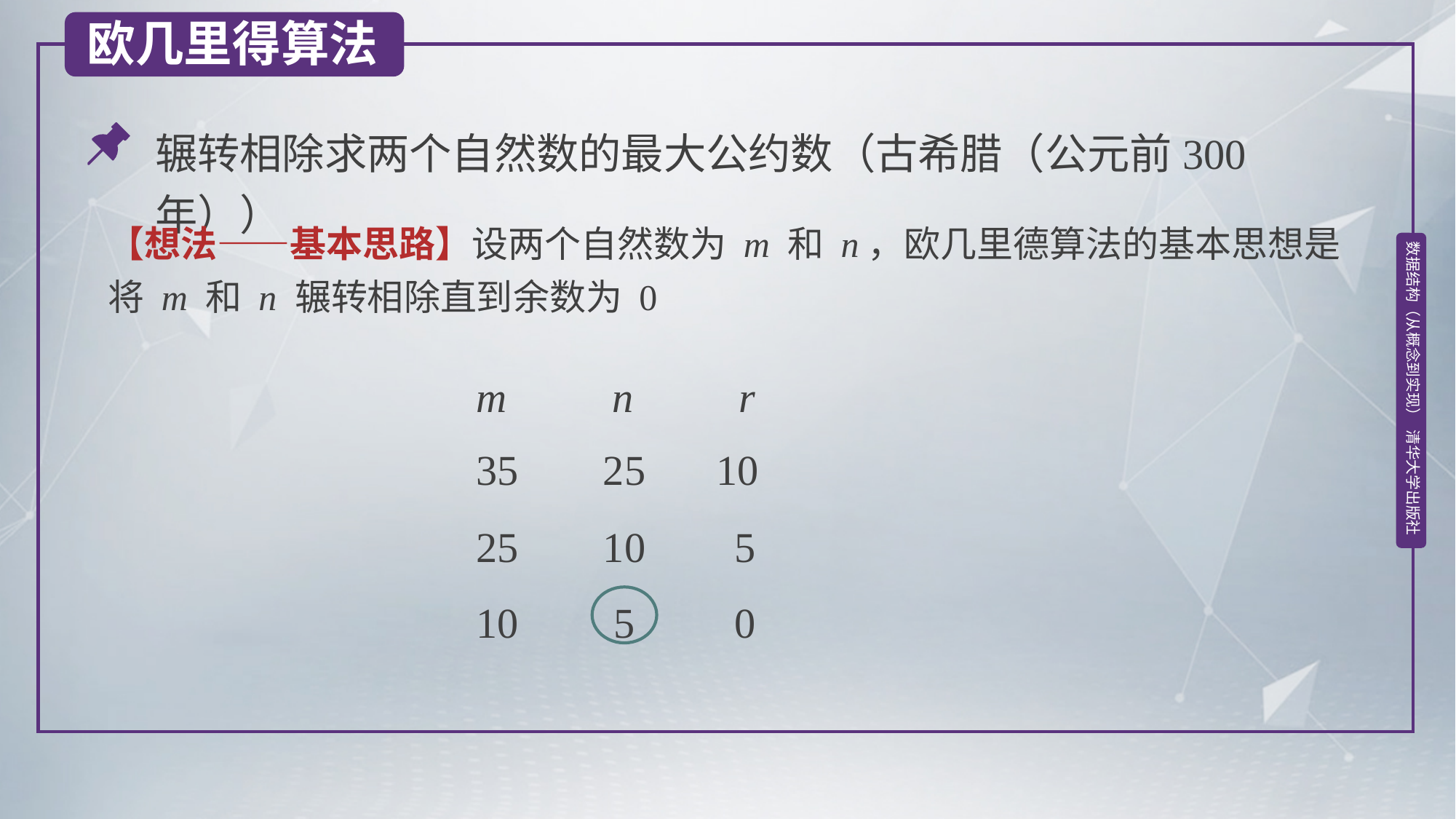

欧几里得算法

辗转相除求两个自然数的最大公约数（古希腊（公元前300年））

【想法——基本思路】设两个自然数为 m 和 n，欧几里德算法的基本思想是将 m 和 n 辗转相除直到余数为 0
m          n          r
35        25
10
25        10
5
10         5
0